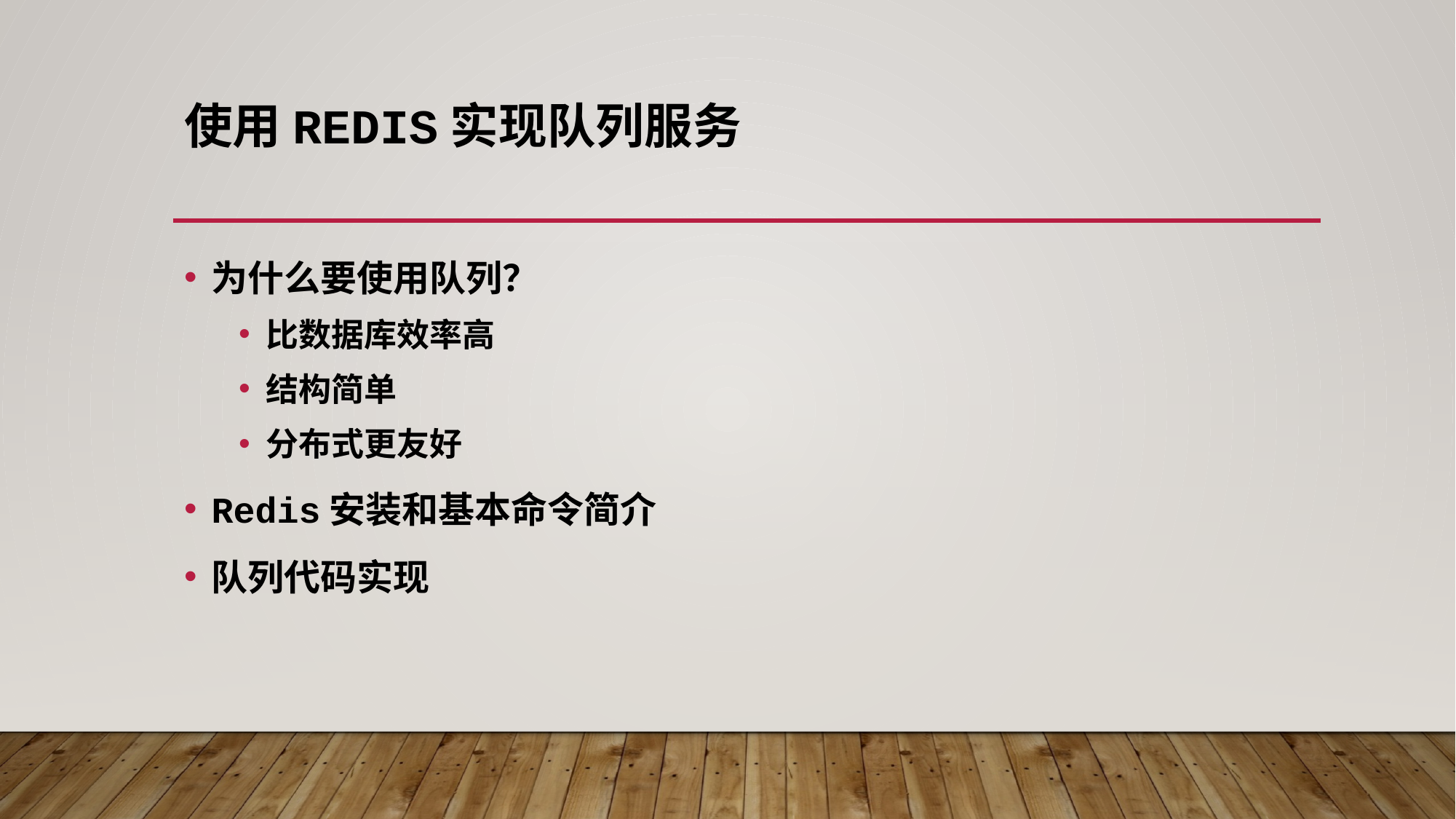

# 使用REDIS实现队列服务
为什么要使用队列？
比数据库效率高
结构简单
分布式更友好
Redis安装和基本命令简介
队列代码实现